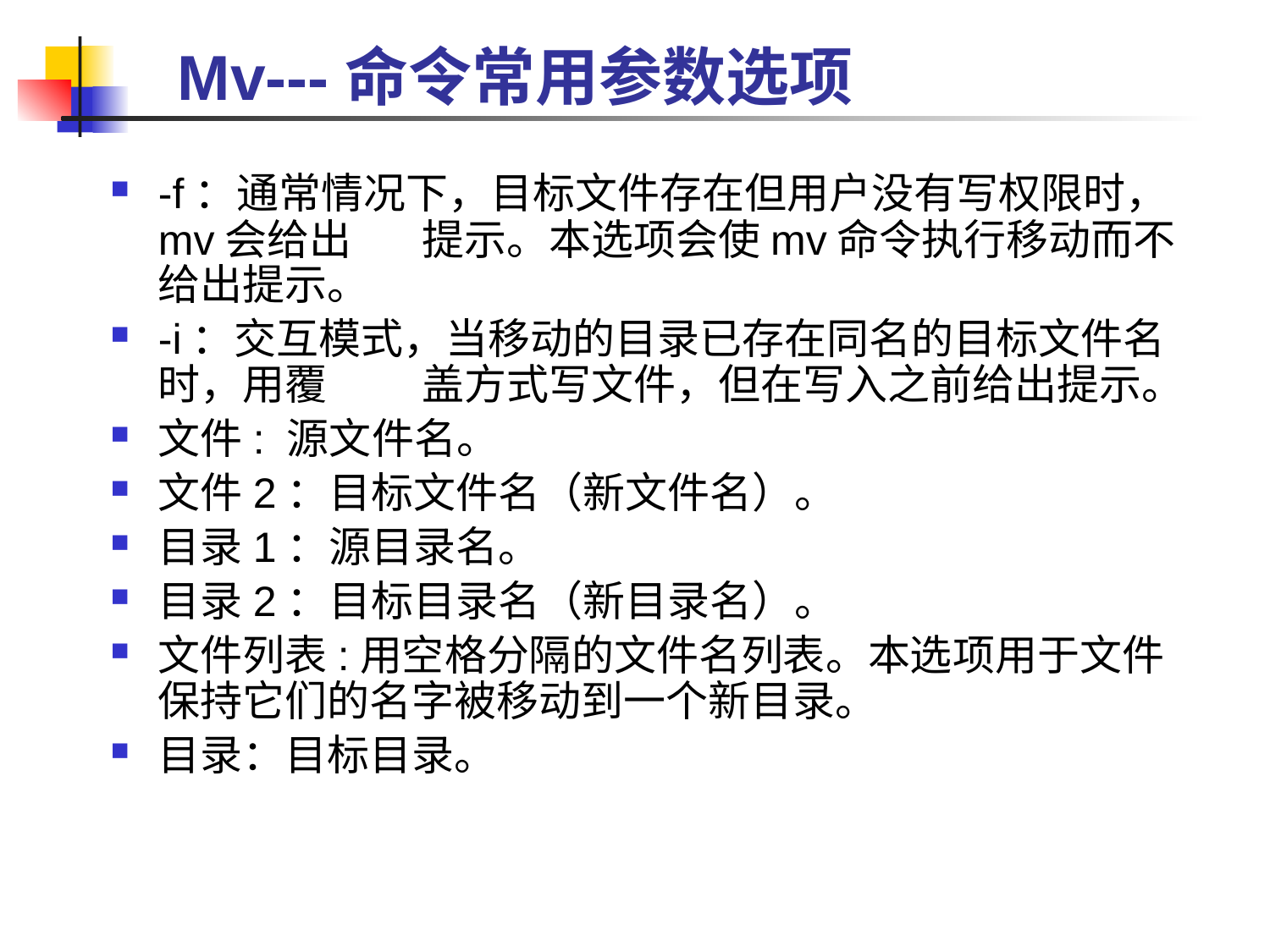

# Mv---命令常用参数选项
-f：通常情况下，目标文件存在但用户没有写权限时，mv会给出	 提示。本选项会使mv命令执行移动而不给出提示。
-i：交互模式，当移动的目录已存在同名的目标文件名时，用覆	 盖方式写文件，但在写入之前给出提示。
文件: 源文件名。
文件2：目标文件名（新文件名）。
目录1：源目录名。
目录2：目标目录名（新目录名）。
文件列表:用空格分隔的文件名列表。本选项用于文件保持它们的名字被移动到一个新目录。
目录：目标目录。